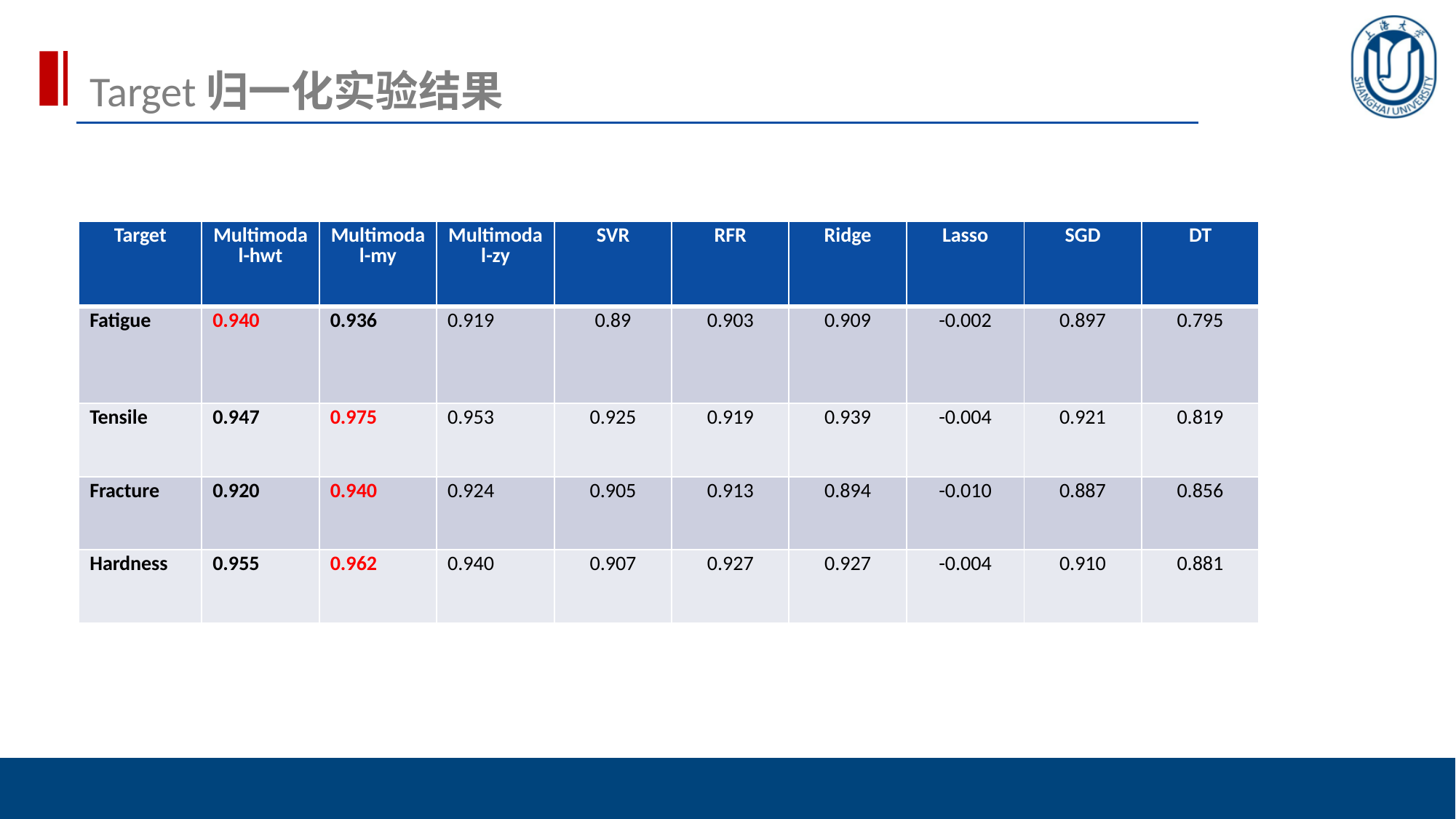

# Target归一化实验结果
| Target | Multimodal-hwt | Multimodal-my | Multimodal-zy | SVR | RFR | Ridge | Lasso | SGD | DT |
| --- | --- | --- | --- | --- | --- | --- | --- | --- | --- |
| Fatigue | 0.940 | 0.936 | 0.919 | 0.89 | 0.903 | 0.909 | -0.002 | 0.897 | 0.795 |
| Tensile | 0.947 | 0.975 | 0.953 | 0.925 | 0.919 | 0.939 | -0.004 | 0.921 | 0.819 |
| Fracture | 0.920 | 0.940 | 0.924 | 0.905 | 0.913 | 0.894 | -0.010 | 0.887 | 0.856 |
| Hardness | 0.955 | 0.962 | 0.940 | 0.907 | 0.927 | 0.927 | -0.004 | 0.910 | 0.881 |
5